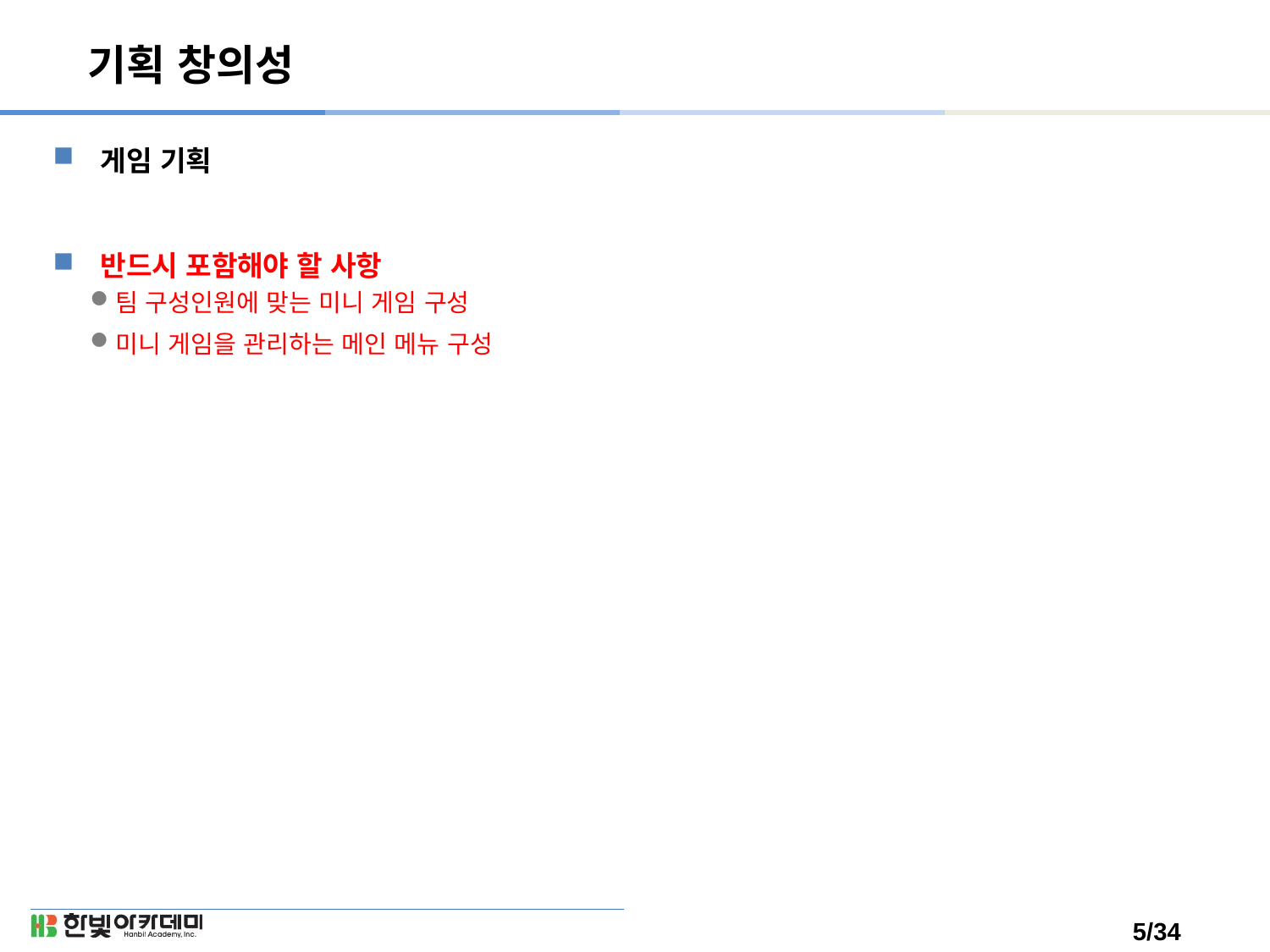

# 기획 창의성
게임 기획

반드시 포함해야 할 사항
팀 구성인원에 맞는 미니 게임 구성
미니 게임을 관리하는 메인 메뉴 구성